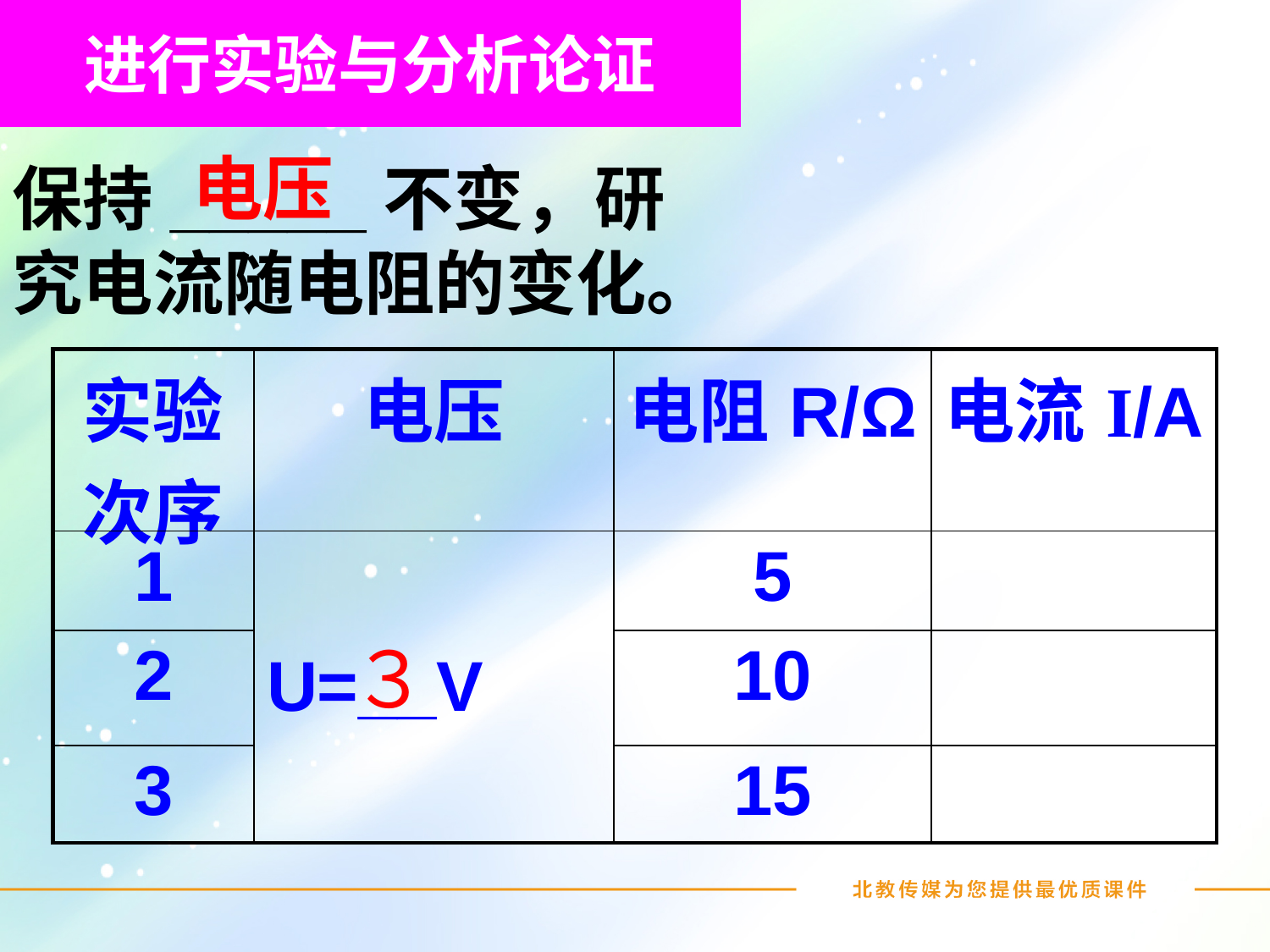

进行实验与分析论证
电压
保持_____不变，研究电流随电阻的变化。
| 实验次序 | 电压 | 电阻R/Ω | 电流I/A |
| --- | --- | --- | --- |
| 1 | U=\_\_V | 5 |  |
| 2 |  | 10 |  |
| 3 |  | 15 |  |
３